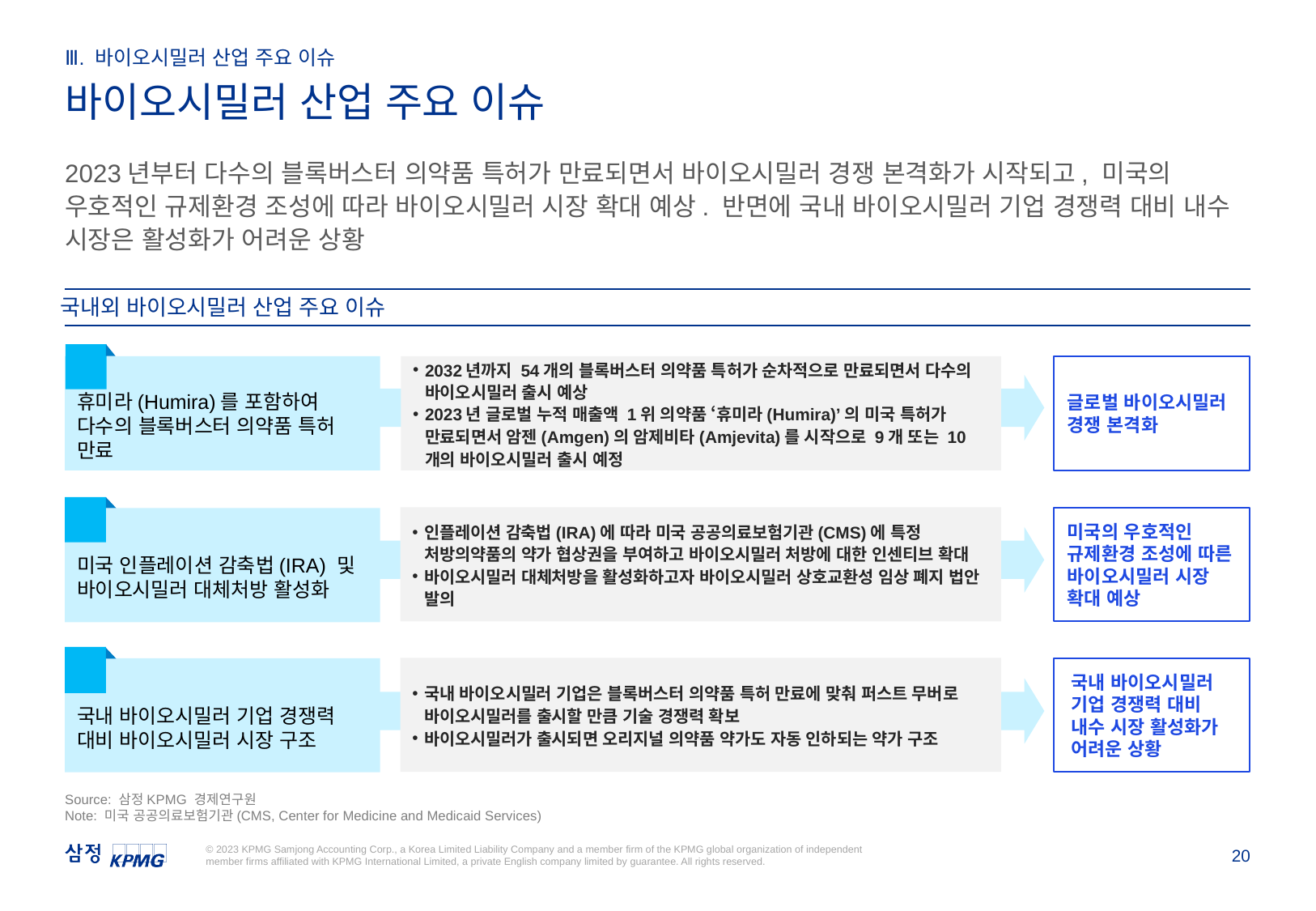

Ⅲ. 바이오시밀러 산업 주요 이슈
바이오시밀러 산업 주요 이슈
2023년부터 다수의 블록버스터 의약품 특허가 만료되면서 바이오시밀러 경쟁 본격화가 시작되고, 미국의 우호적인 규제환경 조성에 따라 바이오시밀러 시장 확대 예상. 반면에 국내 바이오시밀러 기업 경쟁력 대비 내수 시장은 활성화가 어려운 상황

국내외 바이오시밀러 산업 주요 이슈

1

휴미라(Humira)를 포함하여 다수의 블록버스터 의약품 특허 만료
2032년까지 54개의 블록버스터 의약품 특허가 순차적으로 만료되면서 다수의 바이오시밀러 출시 예상
2023년 글로벌 누적 매출액 1위 의약품 ‘휴미라(Humira)’의 미국 특허가 만료되면서 암젠(Amgen)의 암제비타(Amjevita)를 시작으로 9개 또는 10개의 바이오시밀러 출시 예정

글로벌 바이오시밀러 경쟁 본격화

2
인플레이션 감축법(IRA)에 따라 미국 공공의료보험기관(CMS)에 특정 처방의약품의 약가 협상권을 부여하고 바이오시밀러 처방에 대한 인센티브 확대
바이오시밀러 대체처방을 활성화하고자 바이오시밀러 상호교환성 임상 폐지 법안 발의

미국 인플레이션 감축법(IRA) 및 바이오시밀러 대체처방 활성화
미국의 우호적인 규제환경 조성에 따른 바이오시밀러 시장 확대 예상

3

국내 바이오시밀러 기업은 블록버스터 의약품 특허 만료에 맞춰 퍼스트 무버로 바이오시밀러를 출시할 만큼 기술 경쟁력 확보
바이오시밀러가 출시되면 오리지널 의약품 약가도 자동 인하되는 약가 구조

국내 바이오시밀러 기업 경쟁력 대비 바이오시밀러 시장 구조

국내 바이오시밀러 기업 경쟁력 대비 내수 시장 활성화가 어려운 상황
Source: 삼정KPMG 경제연구원
Note: 미국 공공의료보험기관(CMS, Center for Medicine and Medicaid Services)